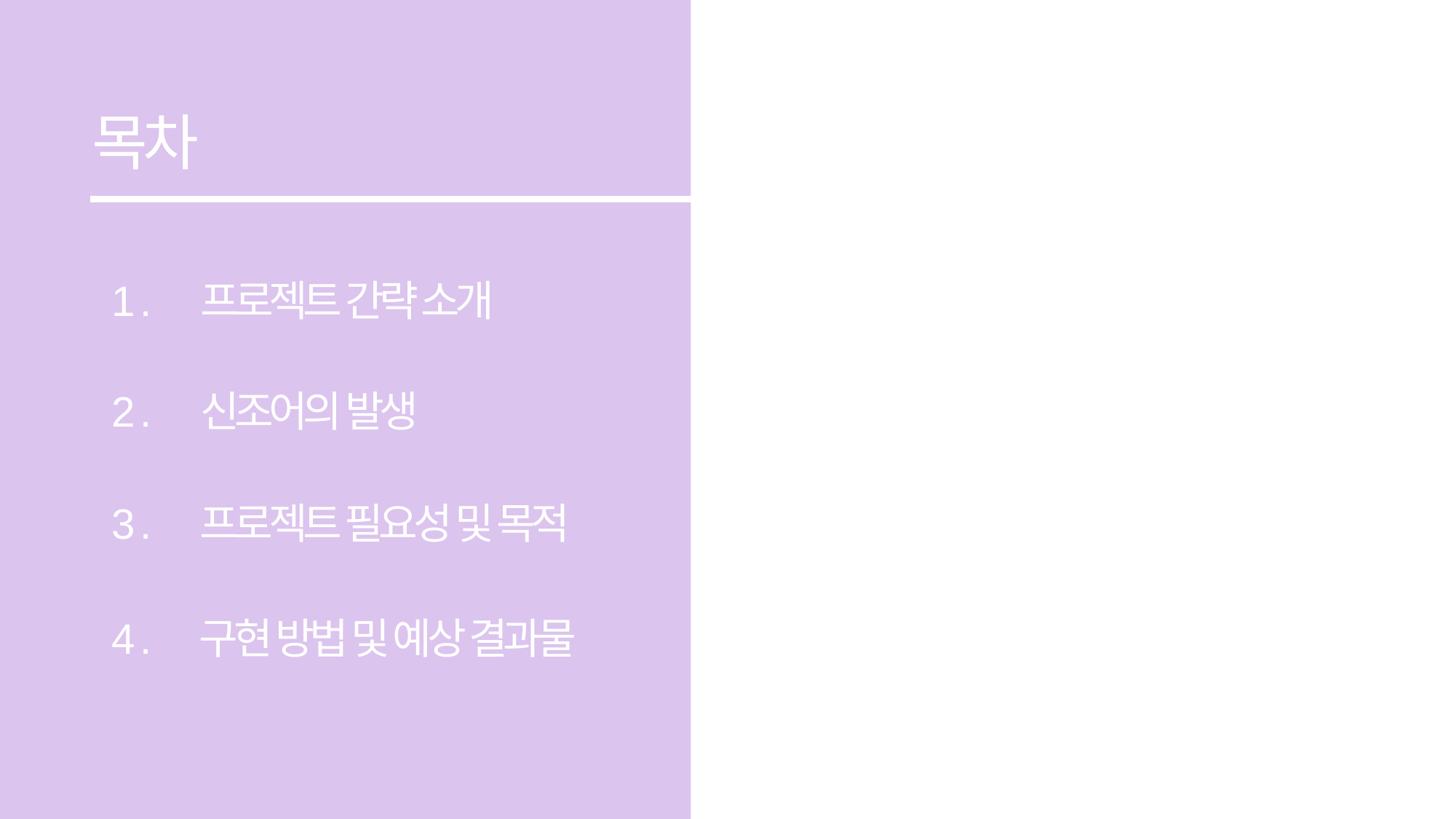

목차
1.
프로젝트 간략 소개
2.
신조어의 발생
3.
프로젝트 필요성 및 목적
4.
구현 방법 및 예상 결과물